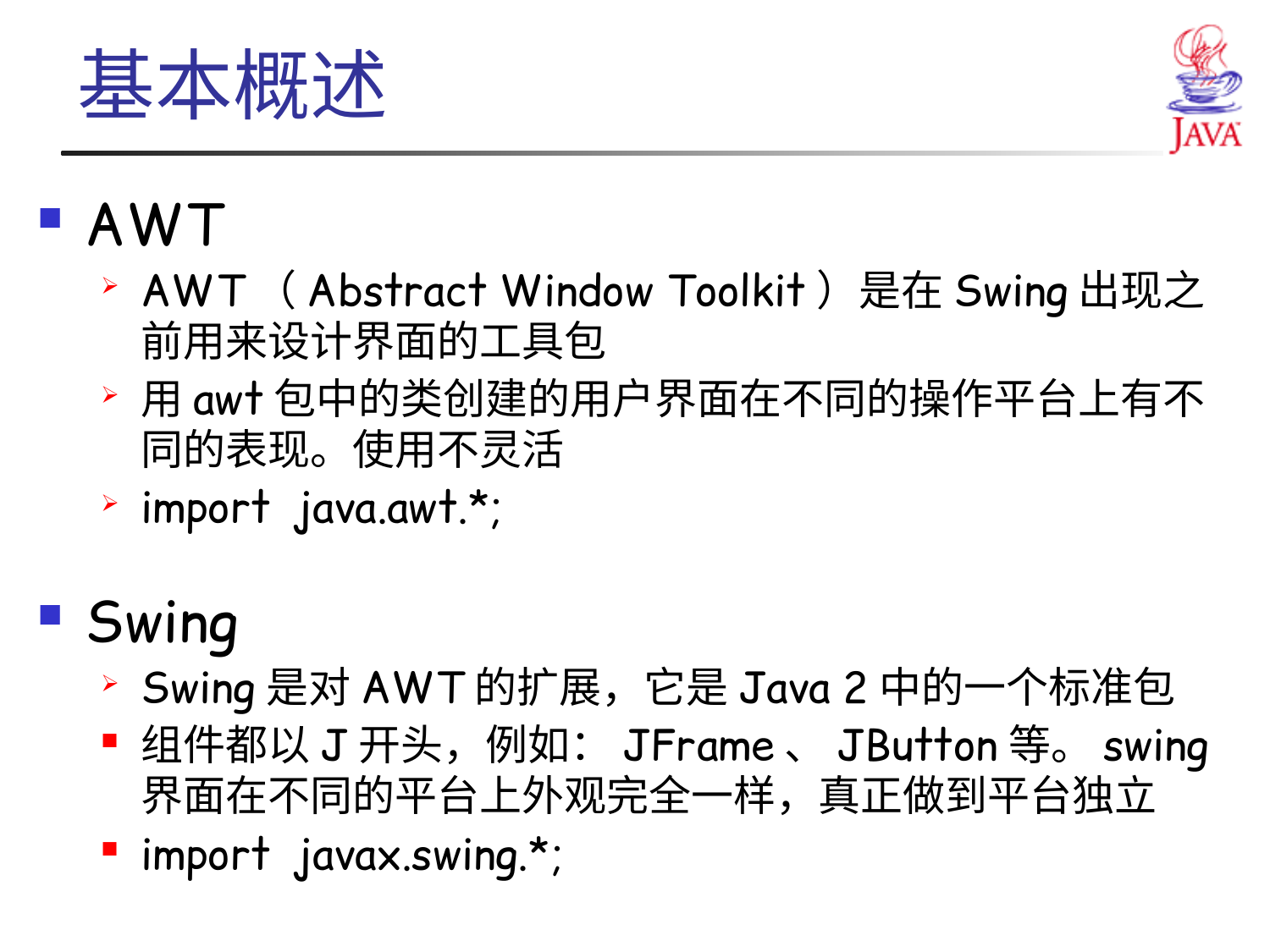

基本概述
AWT
AWT（Abstract Window Toolkit）是在Swing出现之前用来设计界面的工具包
用awt包中的类创建的用户界面在不同的操作平台上有不同的表现。使用不灵活
import  java.awt.*;
Swing
Swing是对AWT的扩展，它是Java 2中的一个标准包
组件都以J开头，例如：JFrame、JButton等。swing界面在不同的平台上外观完全一样，真正做到平台独立
import  javax.swing.*;